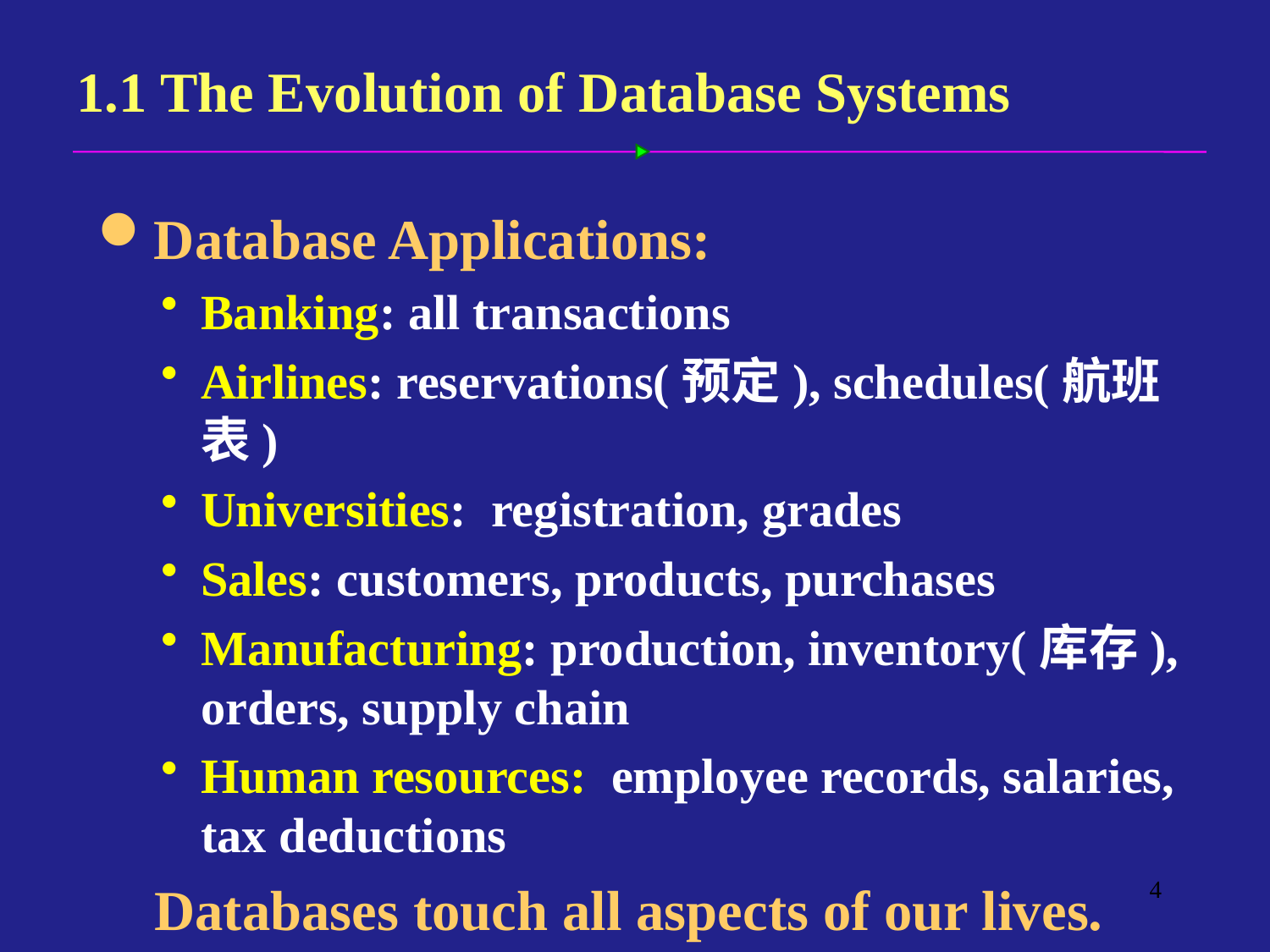

# 1.1 The Evolution of Database Systems

Database Applications:
Banking: all transactions
Airlines: reservations(预定), schedules(航班表)
Universities:  registration, grades
Sales: customers, products, purchases
Manufacturing: production, inventory(库存), orders, supply chain
Human resources:  employee records, salaries, tax deductions
    Databases touch all aspects of our lives.

4